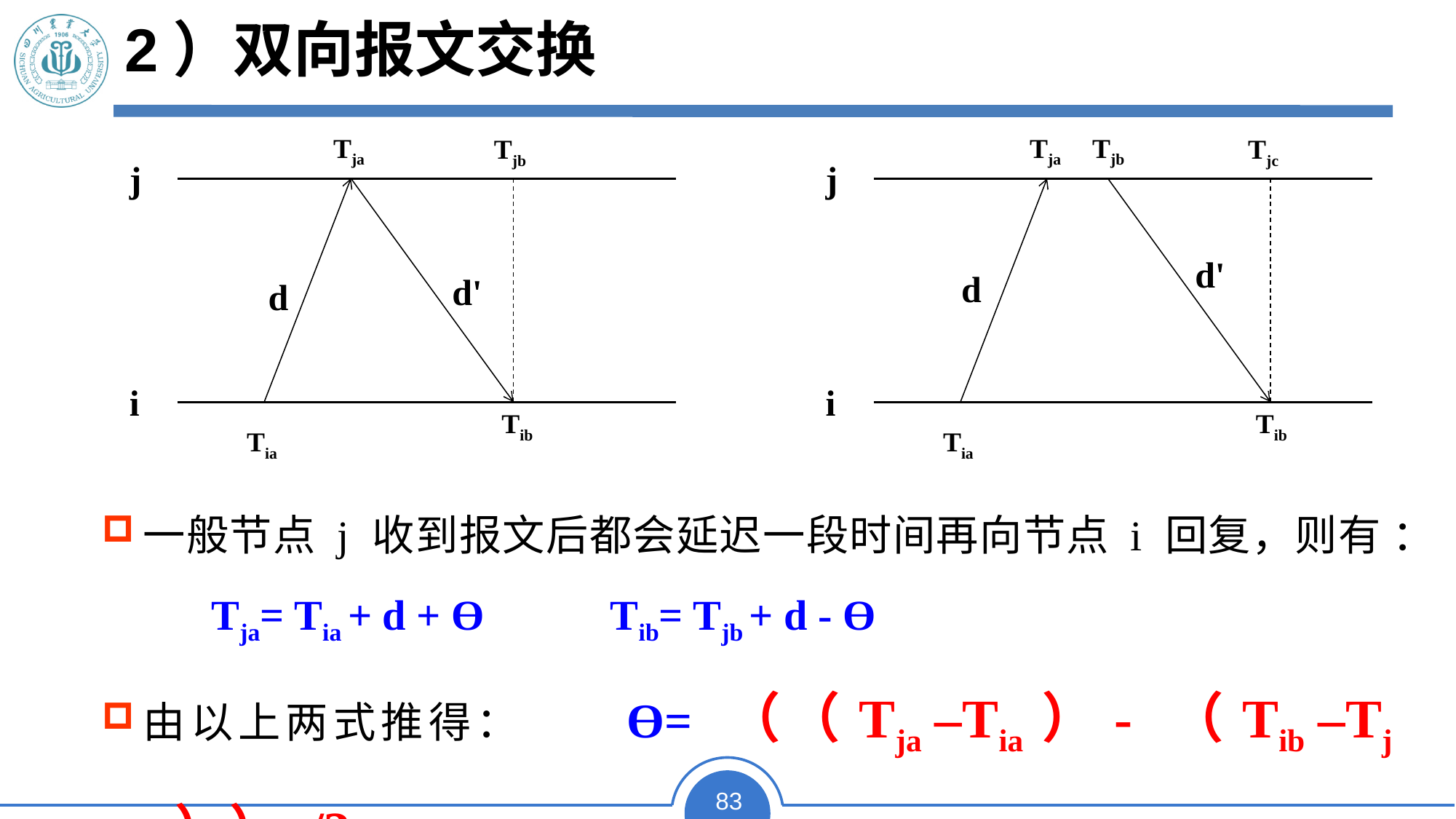

# 2）双向报文交换
Tja
Tja
Tjb
Tjb
Tjc
j
j
d'
d
d'
d
i
i
Tib
Tib
Tia
Tia
一般节点 j 收到报文后都会延迟一段时间再向节点 i 回复，则有 ：
	Tja= Tia + d + Ɵ            Tib= Tjb + d - Ɵ
由以上两式推得：	Ɵ= （（Tja –Tia）- （Tib –Tjb）） /2